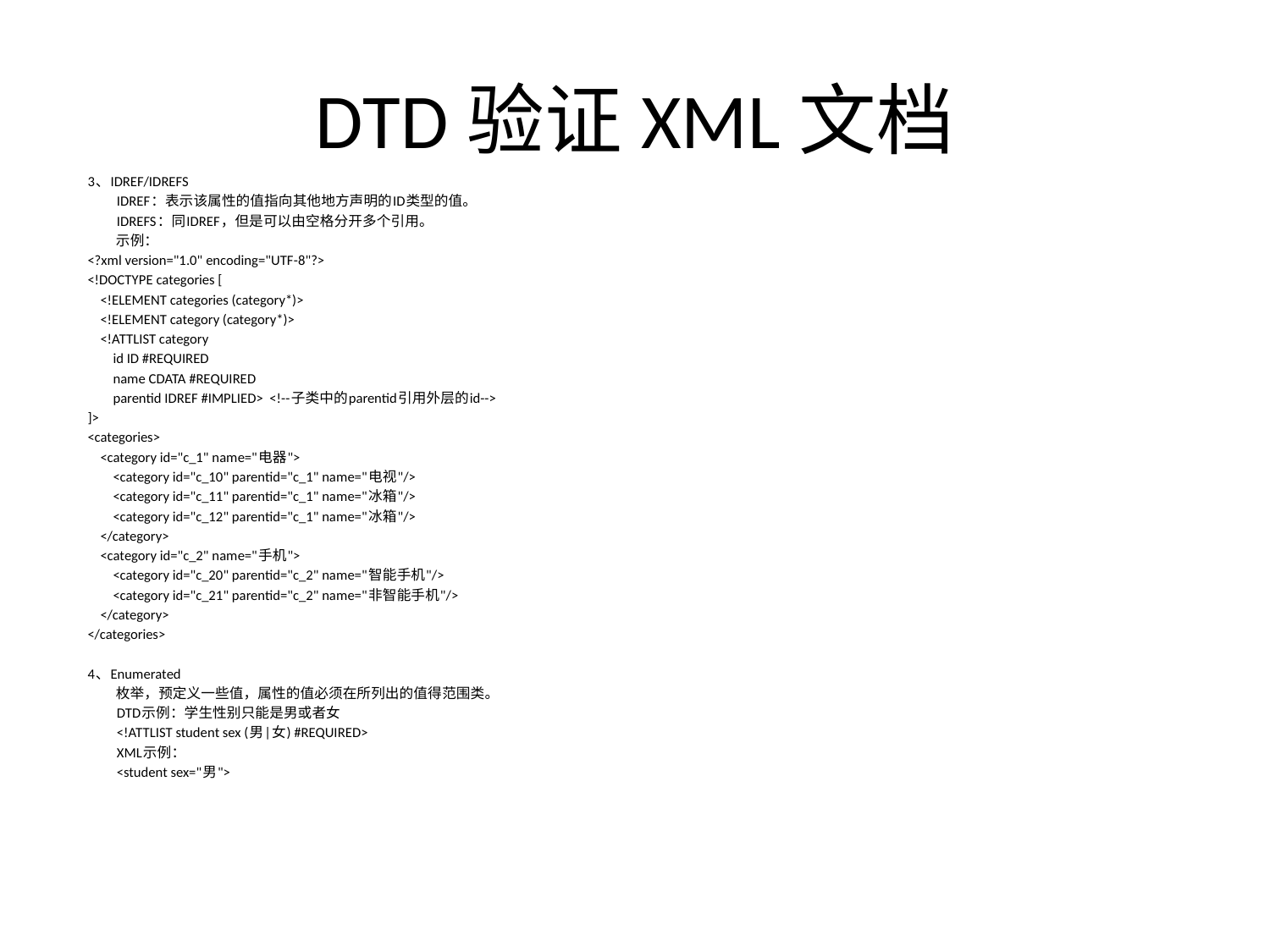

# DTD验证XML文档
3、IDREF/IDREFS
　　IDREF：表示该属性的值指向其他地方声明的ID类型的值。
　　IDREFS：同IDREF，但是可以由空格分开多个引用。
　　示例：
<?xml version="1.0" encoding="UTF-8"?>
<!DOCTYPE categories [
    <!ELEMENT categories (category*)>
    <!ELEMENT category (category*)>
    <!ATTLIST category
        id ID #REQUIRED
        name CDATA #REQUIRED
        parentid IDREF #IMPLIED>  <!--子类中的parentid引用外层的id-->
]>
<categories>
    <category id="c_1" name="电器">
        <category id="c_10" parentid="c_1" name="电视"/>
        <category id="c_11" parentid="c_1" name="冰箱"/>
        <category id="c_12" parentid="c_1" name="冰箱"/>
    </category>
    <category id="c_2" name="手机">
        <category id="c_20" parentid="c_2" name="智能手机"/>
        <category id="c_21" parentid="c_2" name="非智能手机"/>
    </category>
</categories>

4、Enumerated
　　枚举，预定义一些值，属性的值必须在所列出的值得范围类。
　　DTD示例：学生性别只能是男或者女
　　<!ATTLIST student sex (男|女) #REQUIRED>
　　XML示例：
　　<student sex="男">